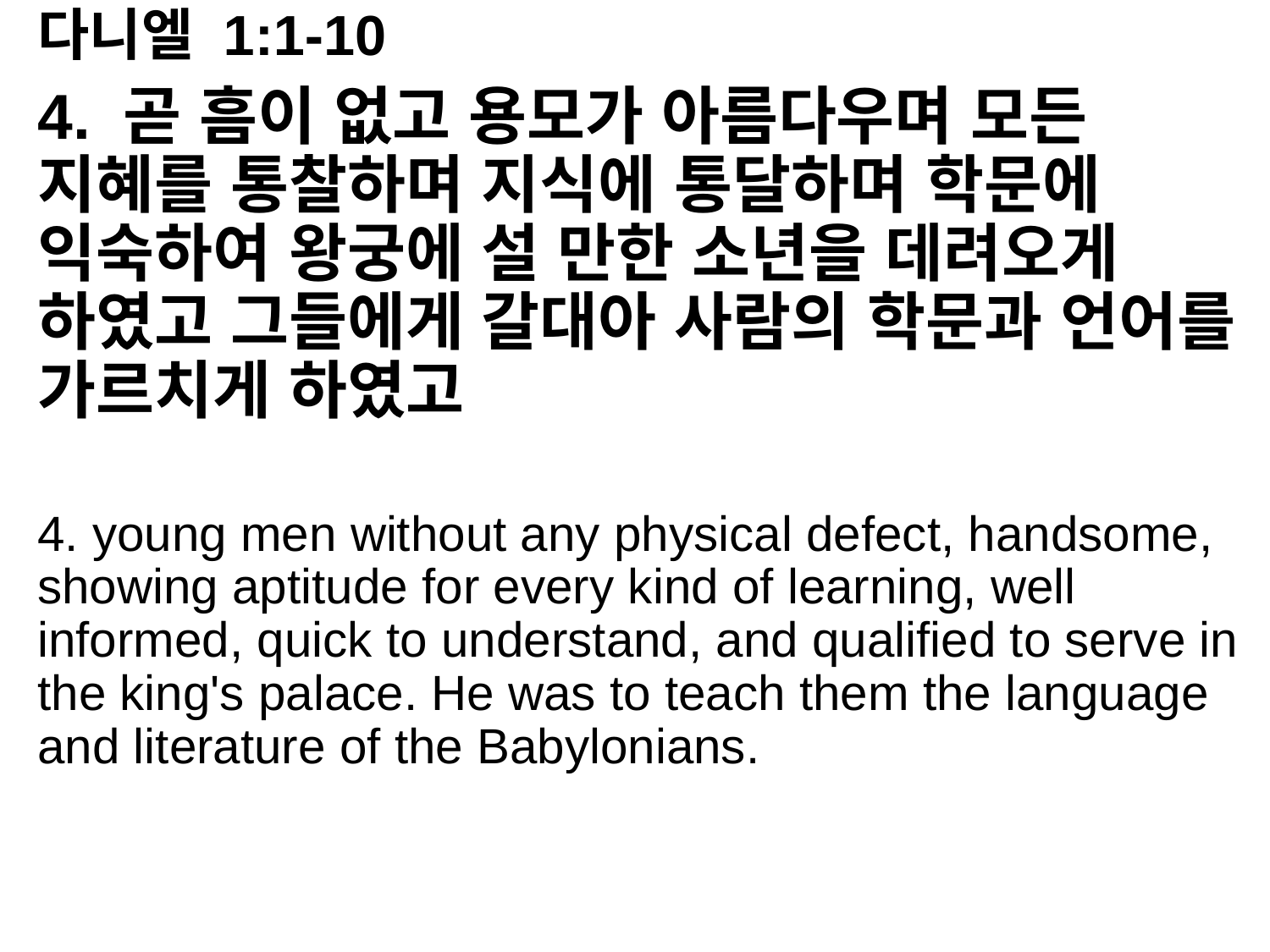

다니엘 1:1-10
4. 곧 흠이 없고 용모가 아름다우며 모든 지혜를 통찰하며 지식에 통달하며 학문에 익숙하여 왕궁에 설 만한 소년을 데려오게 하였고 그들에게 갈대아 사람의 학문과 언어를 가르치게 하였고

4. young men without any physical defect, handsome, showing aptitude for every kind of learning, well informed, quick to understand, and qualified to serve in the king's palace. He was to teach them the language and literature of the Babylonians.